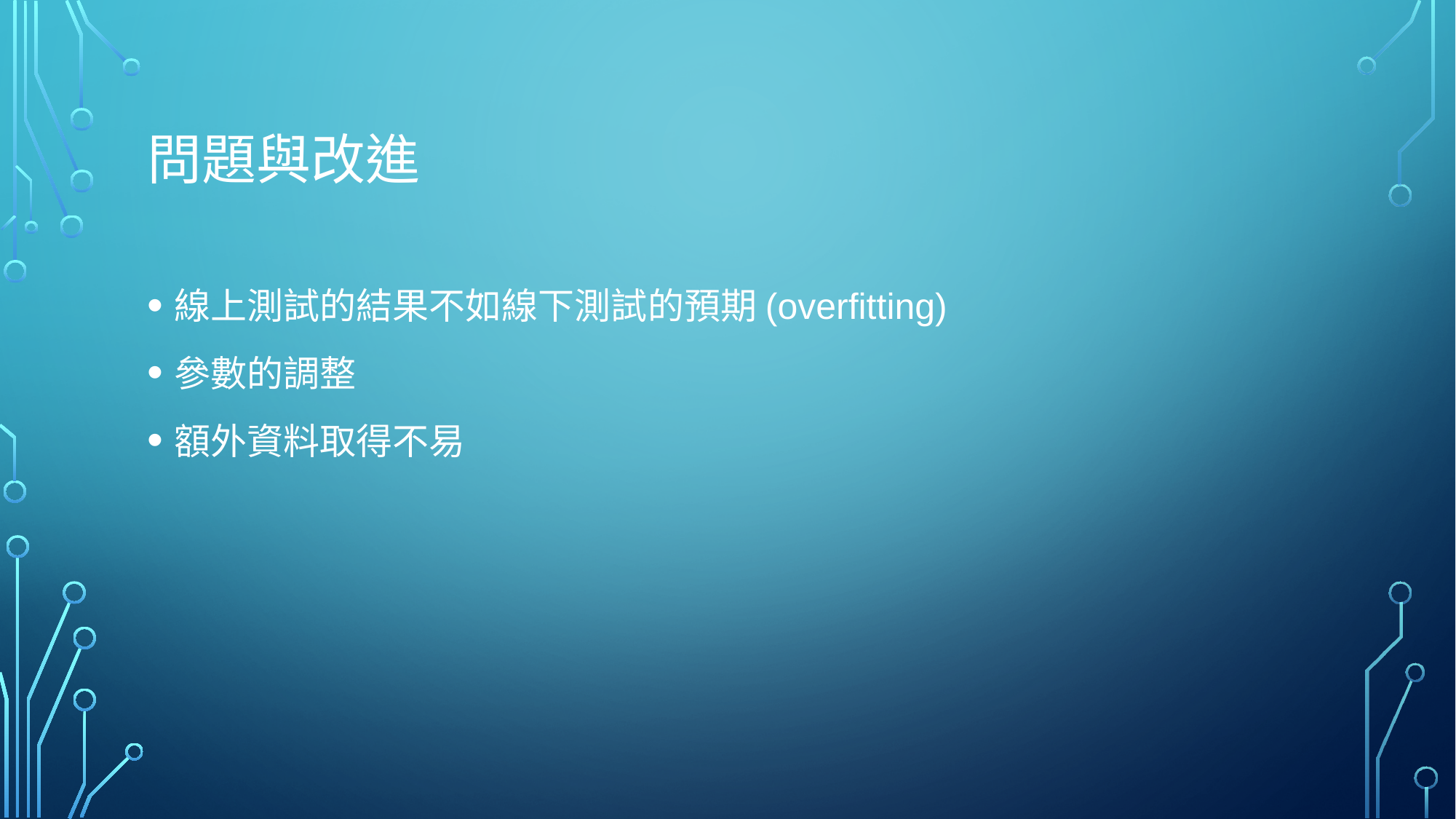

# 問題與改進
線上測試的結果不如線下測試的預期(overfitting)
參數的調整
額外資料取得不易